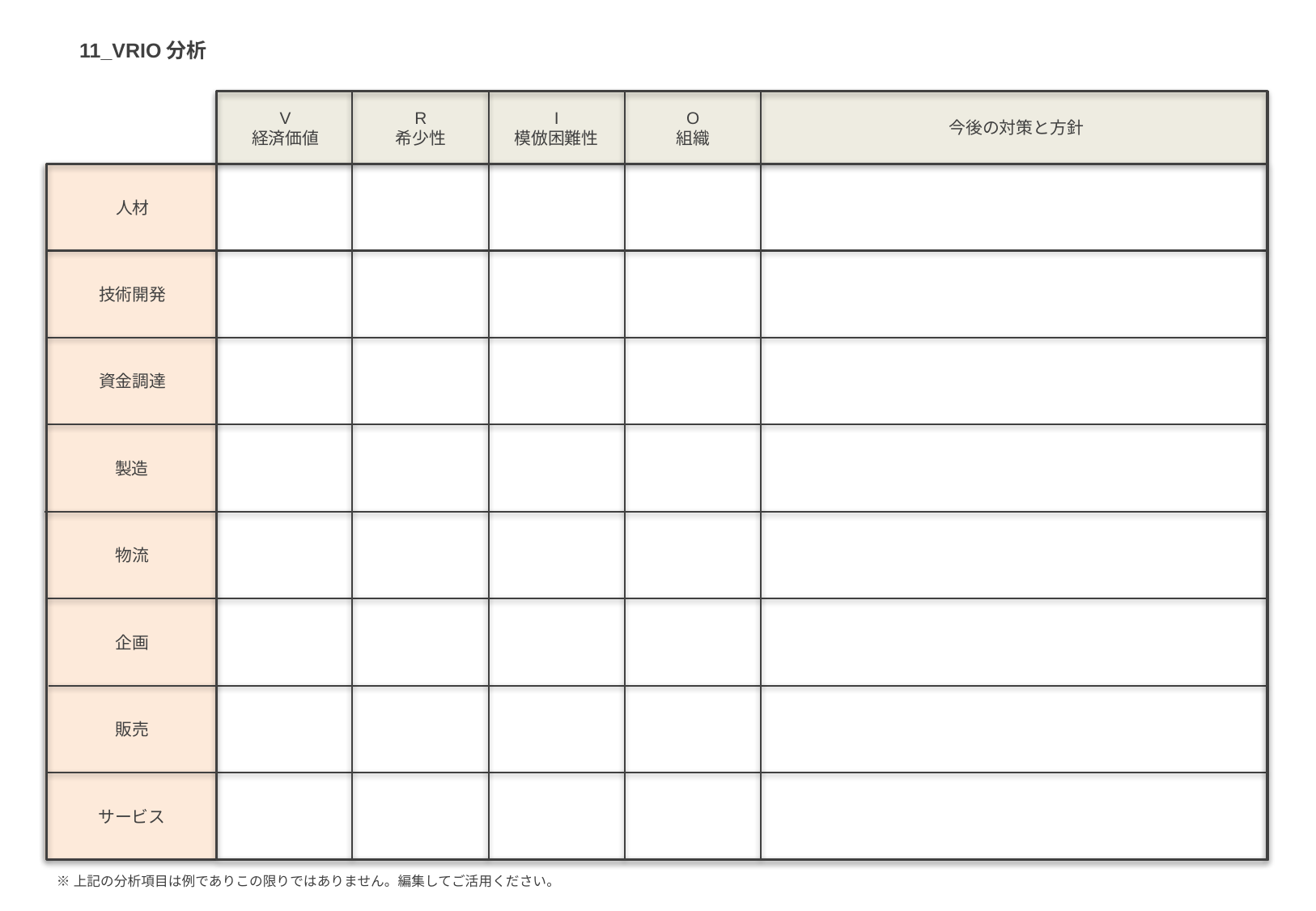

11_VRIO分析

V
経済価値
R
希少性
I
模倣困難性
O
組織
今後の対策と方針

人材
技術開発
資金調達
製造
物流
企画
販売
サービス
※上記の分析項目は例でありこの限りではありません。編集してご活用ください。